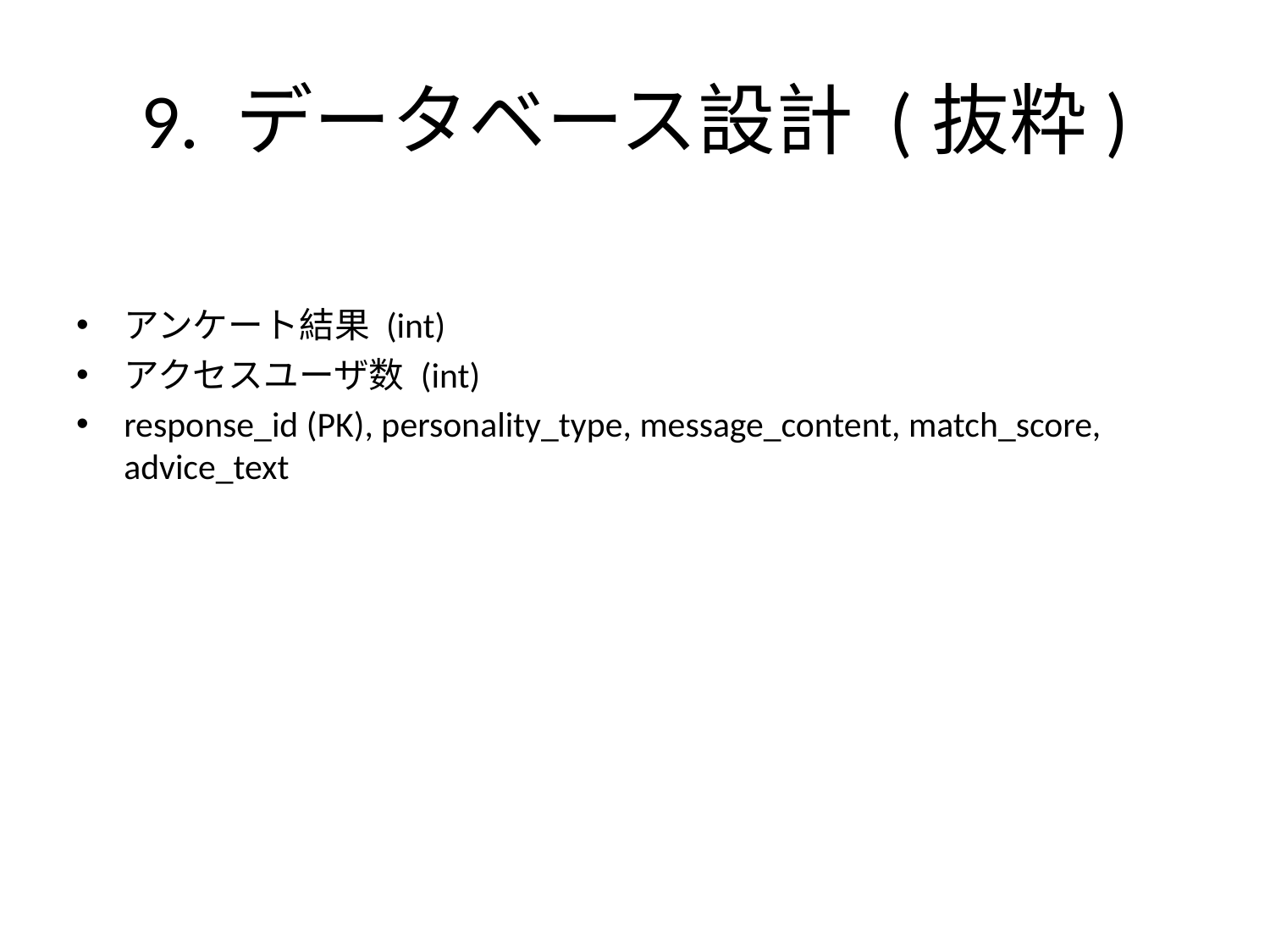

# 9. データベース設計 (抜粋)

アンケート結果 (int)
アクセスユーザ数 (int)
response_id (PK), personality_type, message_content, match_score, advice_text